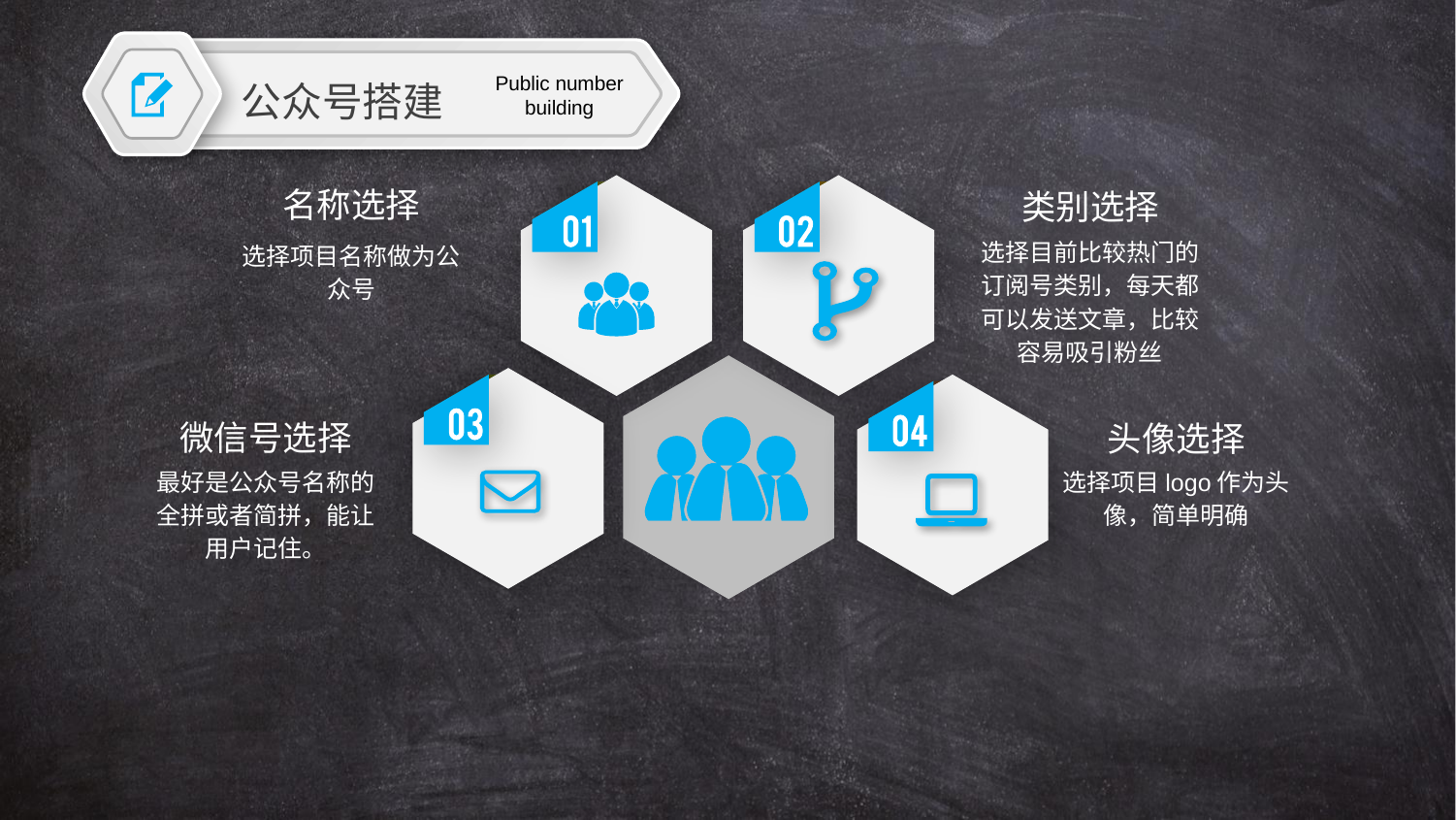

Public number building
公众号搭建

名称选择
选择项目名称做为公众号
类别选择
选择目前比较热门的订阅号类别，每天都可以发送文章，比较容易吸引粉丝

微信号选择
最好是公众号名称的全拼或者简拼，能让用户记住。
头像选择
选择项目logo作为头像，简单明确